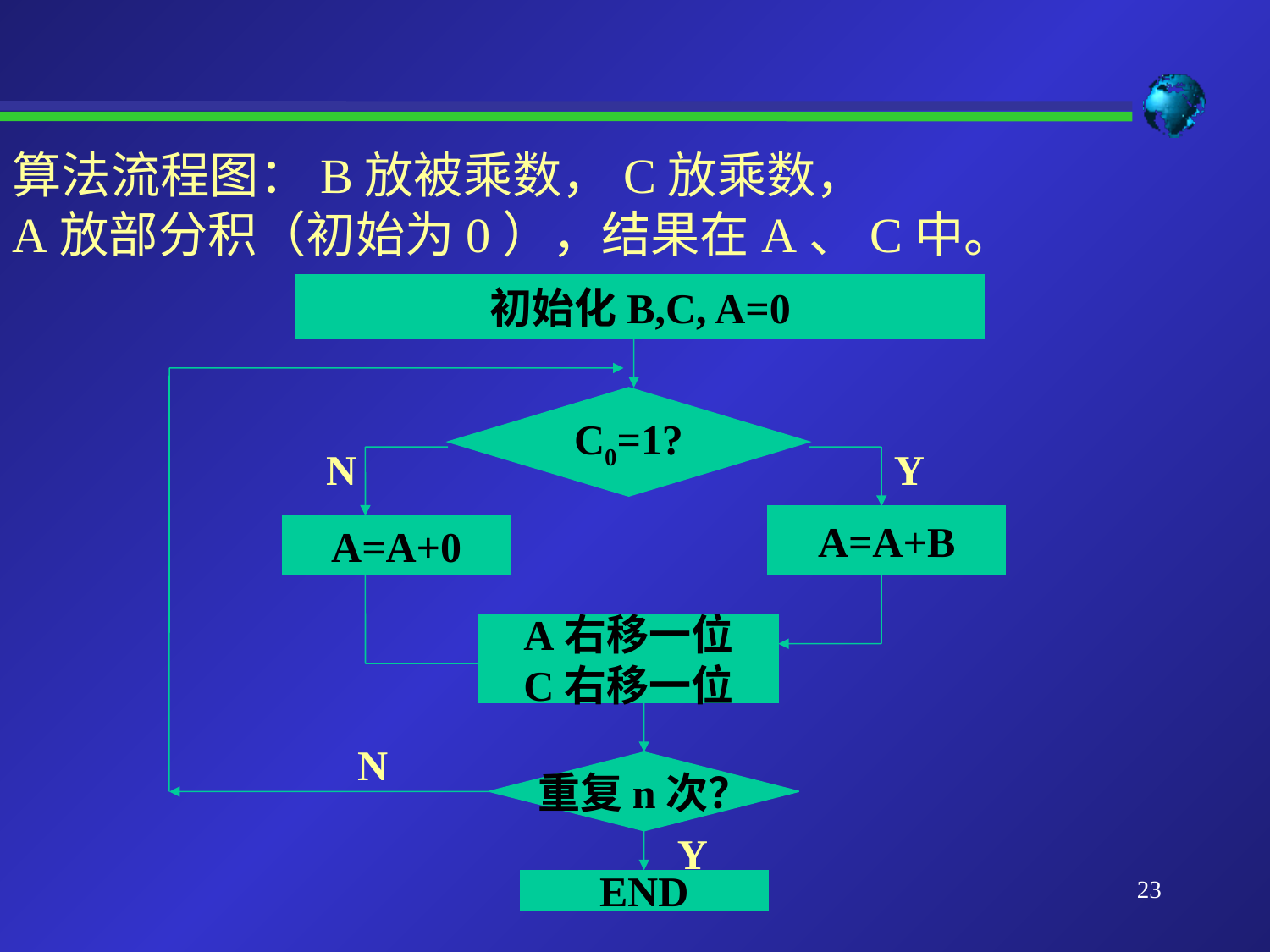

算法流程图：B放被乘数，C放乘数，
A放部分积（初始为0），结果在A、C中。
初始化B,C, A=0

C0=1?
N
Y

A=A+B
A=A+0

A右移一位
C右移一位

N
重复n次？

Y

END
23